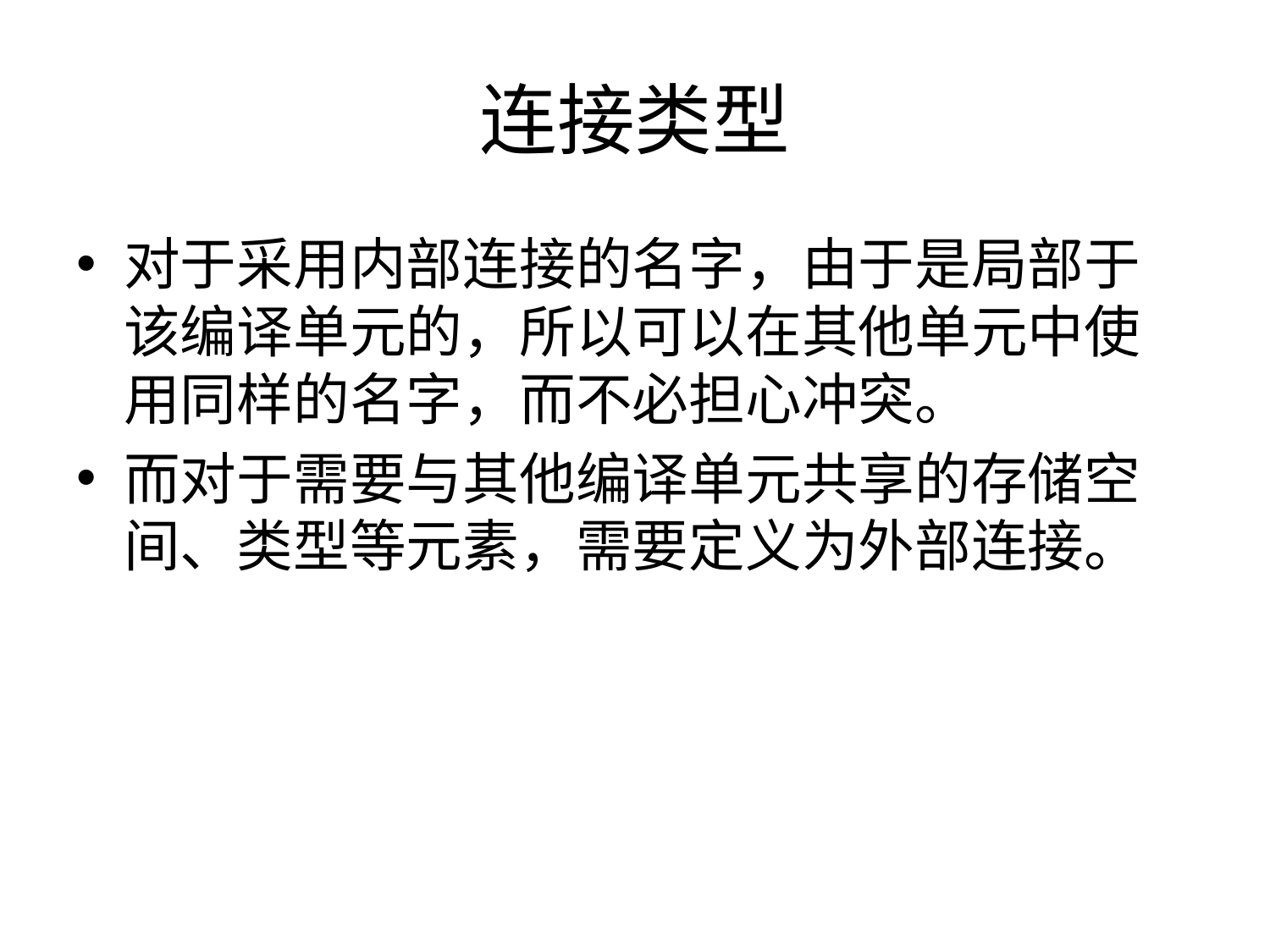

# 连接类型
对于采用内部连接的名字，由于是局部于该编译单元的，所以可以在其他单元中使用同样的名字，而不必担心冲突。
而对于需要与其他编译单元共享的存储空间、类型等元素，需要定义为外部连接。